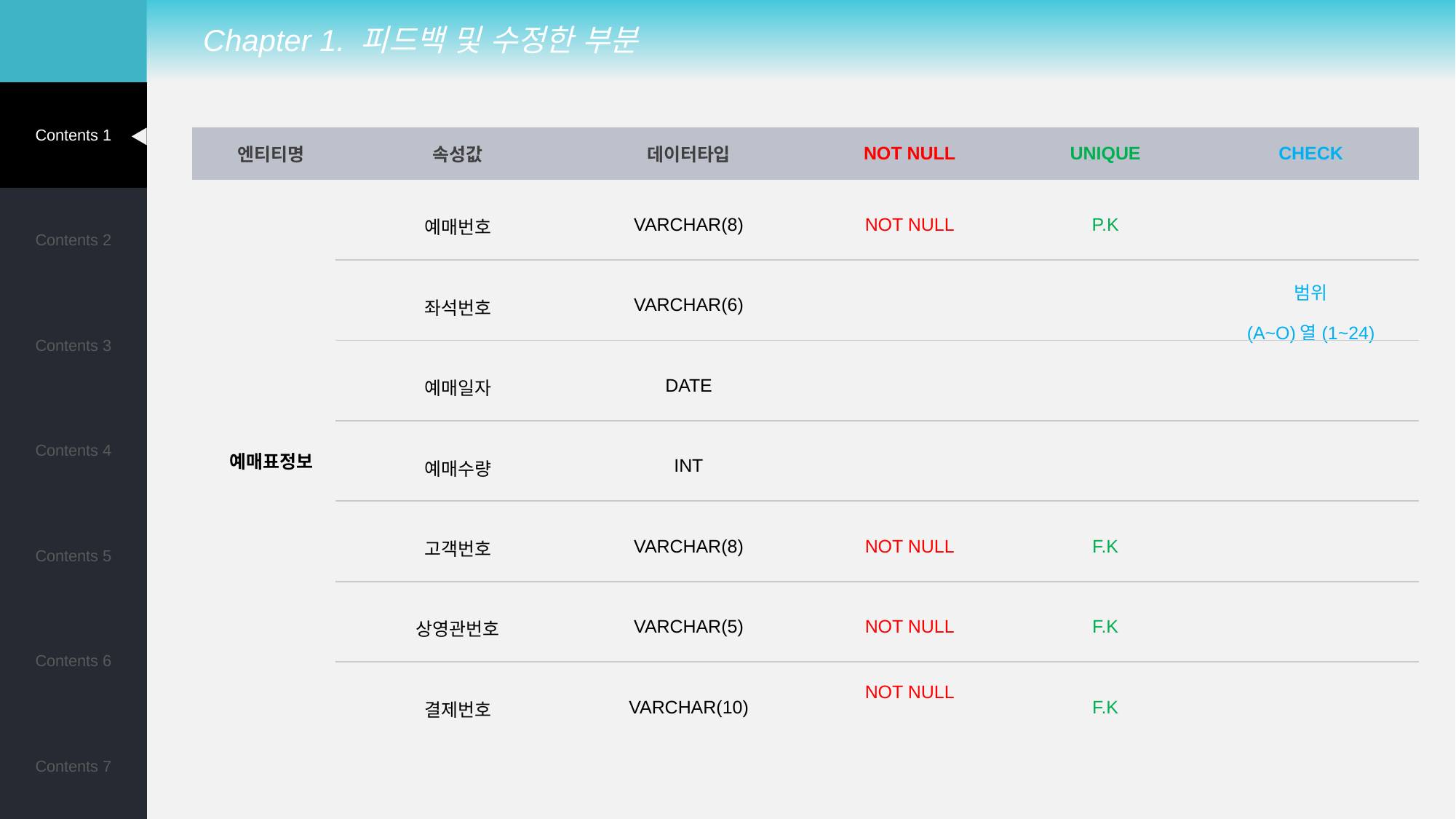

Chapter 1. 피드백 및 수정한 부분
| Contents 1 |
| --- |
| Contents 2 |
| Contents 3 |
| Contents 4 |
| Contents 5 |
| Contents 6 |
| Contents 7 |
| 엔티티명 | 속성값 | 데이터타입 | NOT NULL | UNIQUE | CHECK |
| --- | --- | --- | --- | --- | --- |
| 예매표정보 | 예매번호 | VARCHAR(8) | NOT NULL | P.K |  |
|  | 좌석번호 | VARCHAR(6) |  |  | 범위 (A~O)열(1~24) |
|  | 예매일자 | DATE |  |  |  |
|  | 예매수량 | INT |  |  |  |
|  | 고객번호 | VARCHAR(8) | NOT NULL | F.K |  |
|  | 상영관번호 | VARCHAR(5) | NOT NULL | F.K |  |
|  | 결제번호 | VARCHAR(10) | NOT NULL | F.K |  |